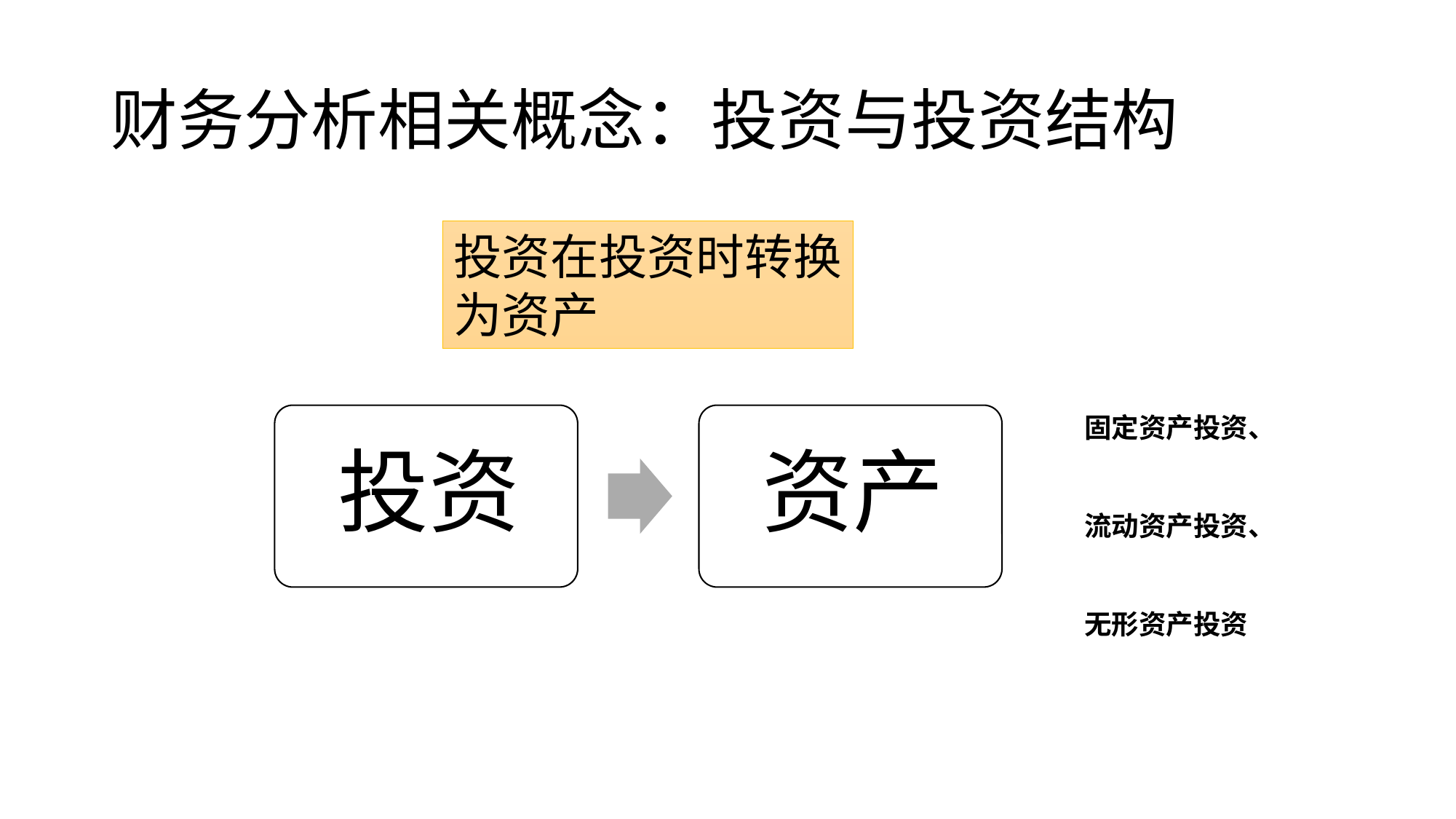

# 财务分析相关概念：投资与投资结构
投资在投资时转换为资产
投资

资产
固定资产投资、
流动资产投资、
无形资产投资